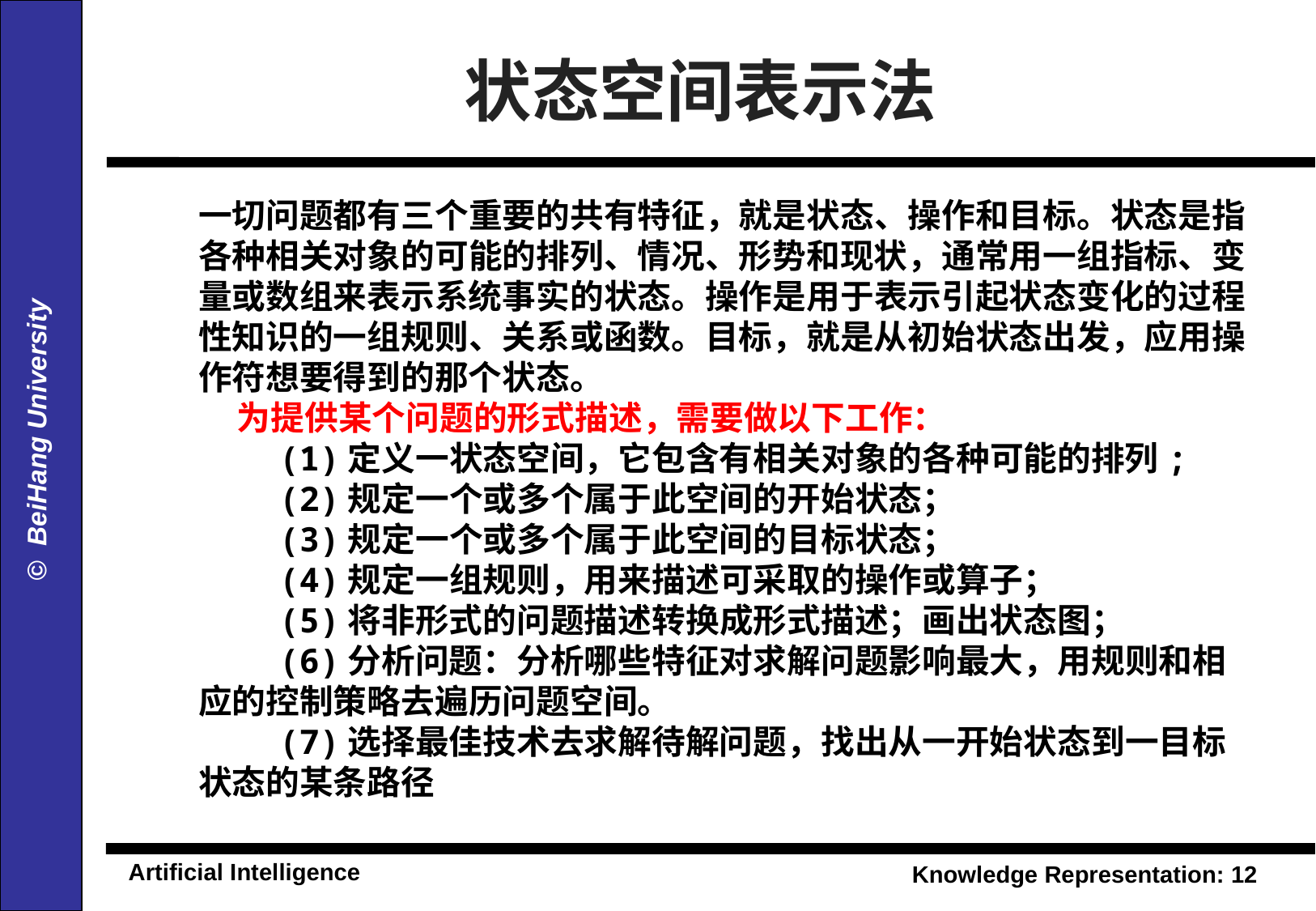

状态空间表示法
一切问题都有三个重要的共有特征，就是状态、操作和目标。状态是指各种相关对象的可能的排列、情况、形势和现状，通常用一组指标、变量或数组来表示系统事实的状态。操作是用于表示引起状态变化的过程性知识的一组规则、关系或函数。目标，就是从初始状态出发，应用操作符想要得到的那个状态。
    为提供某个问题的形式描述，需要做以下工作：
    (1)定义一状态空间，它包含有相关对象的各种可能的排列;
    (2)规定一个或多个属于此空间的开始状态；
    (3)规定一个或多个属于此空间的目标状态；
    (4)规定一组规则，用来描述可采取的操作或算子；
    (5)将非形式的问题描述转换成形式描述；画出状态图；
    (6)分析问题：分析哪些特征对求解问题影响最大，用规则和相应的控制策略去遍历问题空间。
    (7)选择最佳技术去求解待解问题，找出从一开始状态到一目标状态的某条路径